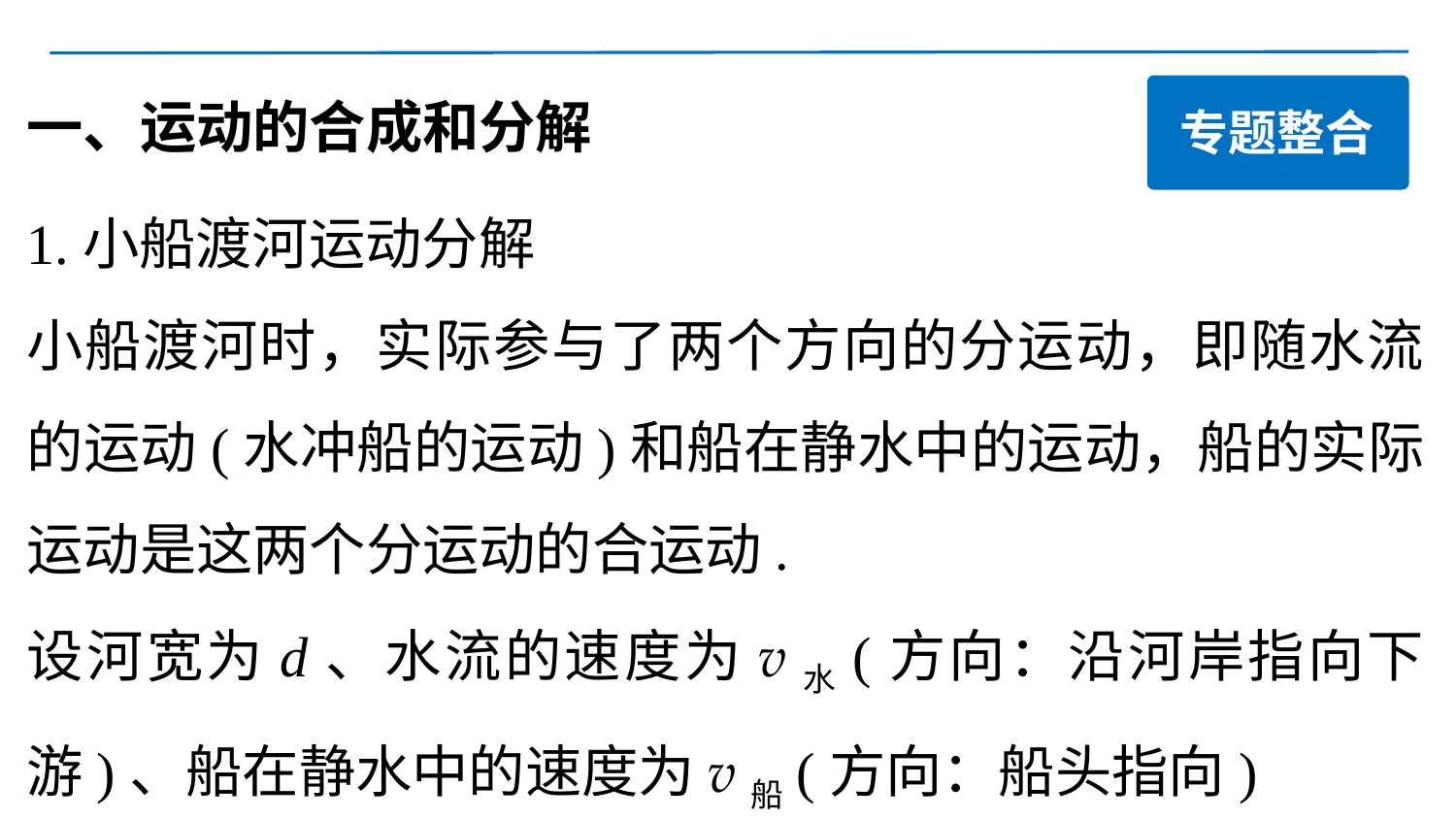

一、运动的合成和分解
专题整合
1.小船渡河运动分解
小船渡河时，实际参与了两个方向的分运动，即随水流的运动(水冲船的运动)和船在静水中的运动，船的实际运动是这两个分运动的合运动.
设河宽为d、水流的速度为v水(方向：沿河岸指向下游)、船在静水中的速度为v船(方向：船头指向)